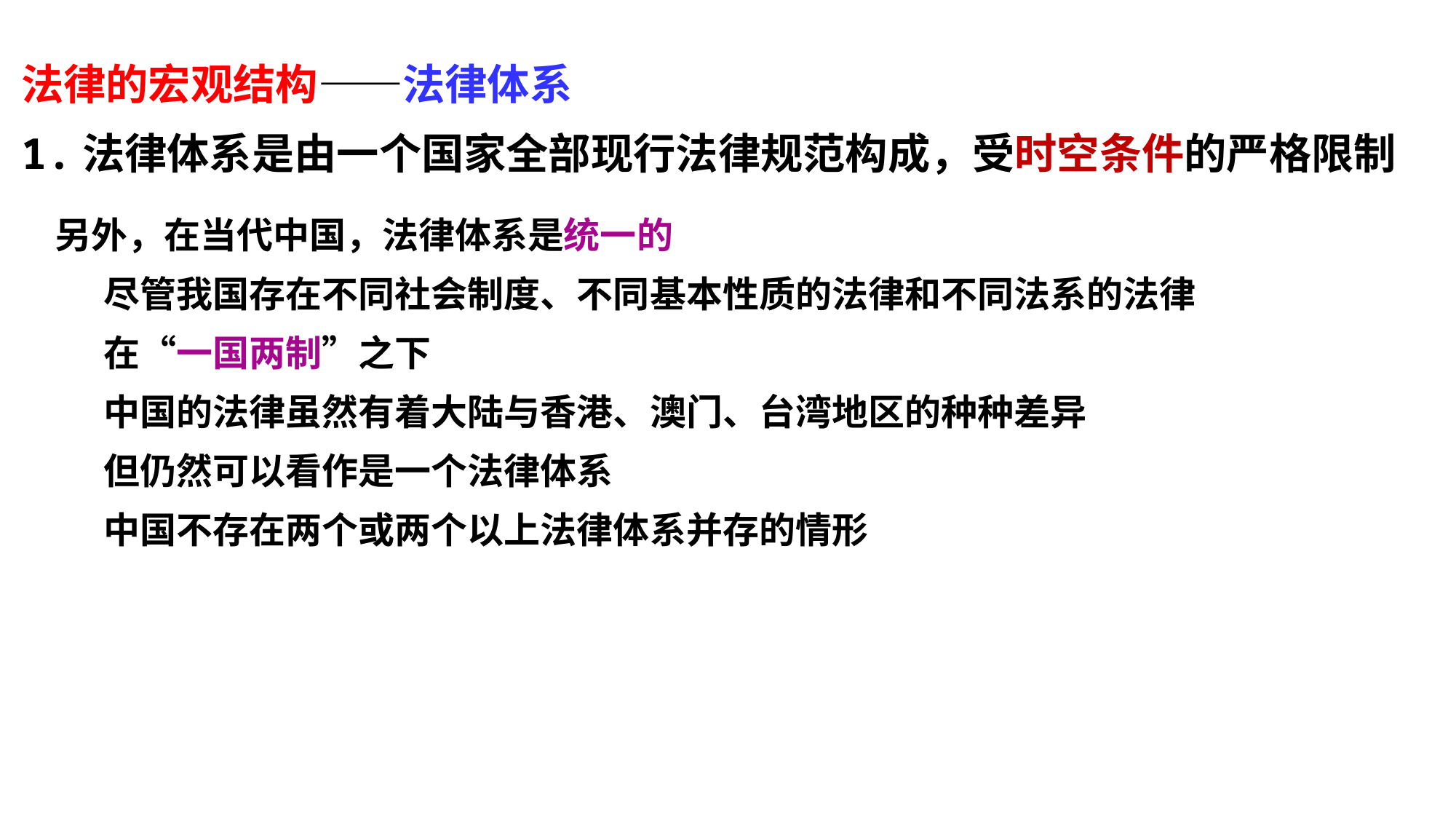

法律的宏观结构——法律体系
1.法律体系是由一个国家全部现行法律规范构成，受时空条件的严格限制

   另外，在当代中国，法律体系是统一的
         尽管我国存在不同社会制度、不同基本性质的法律和不同法系的法律
         在“一国两制”之下
         中国的法律虽然有着大陆与香港、澳门、台湾地区的种种差异
         但仍然可以看作是一个法律体系
         中国不存在两个或两个以上法律体系并存的情形